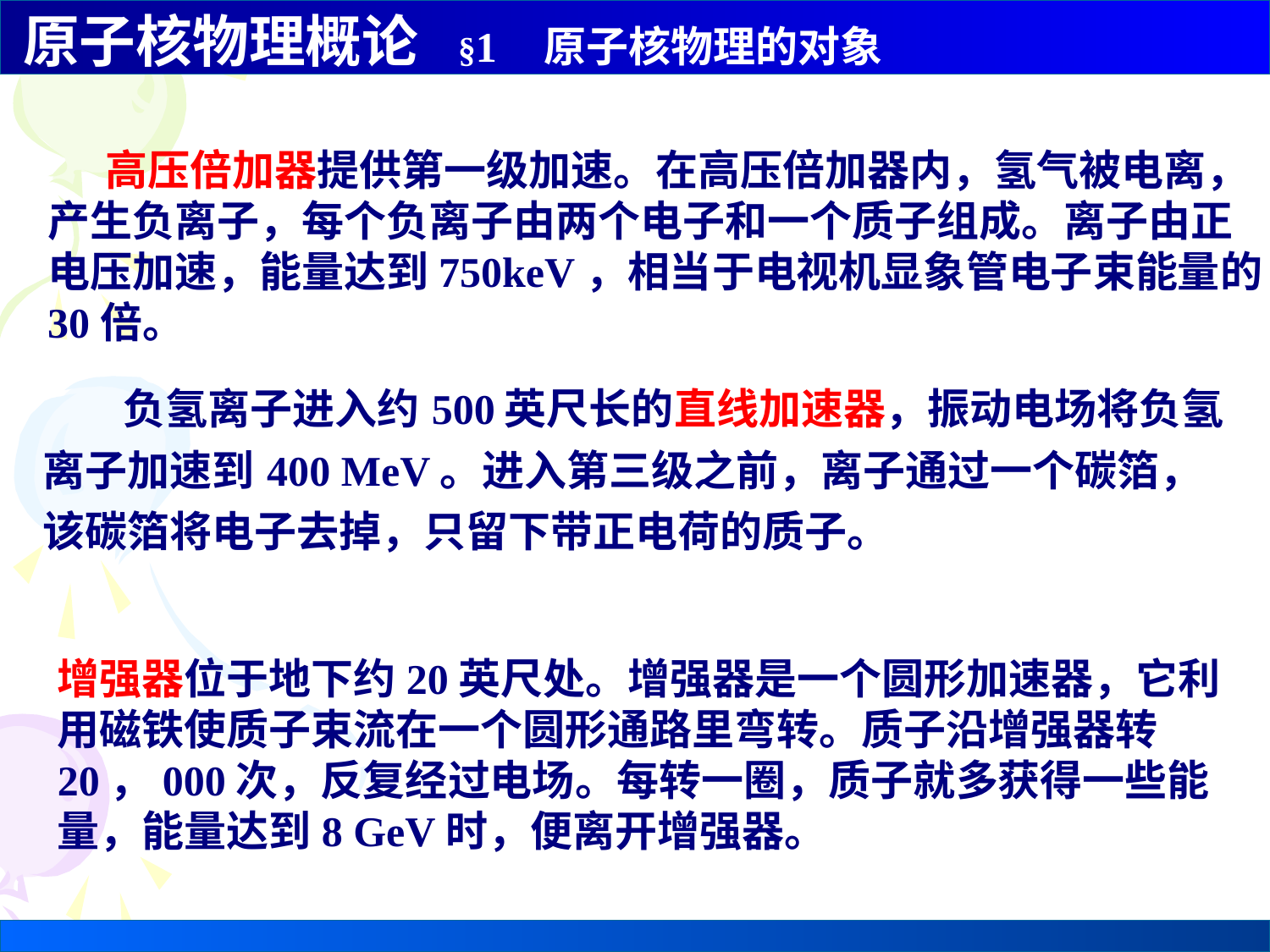

高压倍加器提供第一级加速。在高压倍加器内，氢气被电离，产生负离子，每个负离子由两个电子和一个质子组成。离子由正电压加速，能量达到750keV，相当于电视机显象管电子束能量的30倍。
| 负氢离子进入约500英尺长的直线加速器，振动电场将负氢离子加速到400 MeV。进入第三级之前，离子通过一个碳箔，该碳箔将电子去掉，只留下带正电荷的质子。 |
| --- |
增强器位于地下约20英尺处。增强器是一个圆形加速器，它利用磁铁使质子束流在一个圆形通路里弯转。质子沿增强器转20，000次，反复经过电场。每转一圈，质子就多获得一些能量，能量达到8 GeV时，便离开增强器。